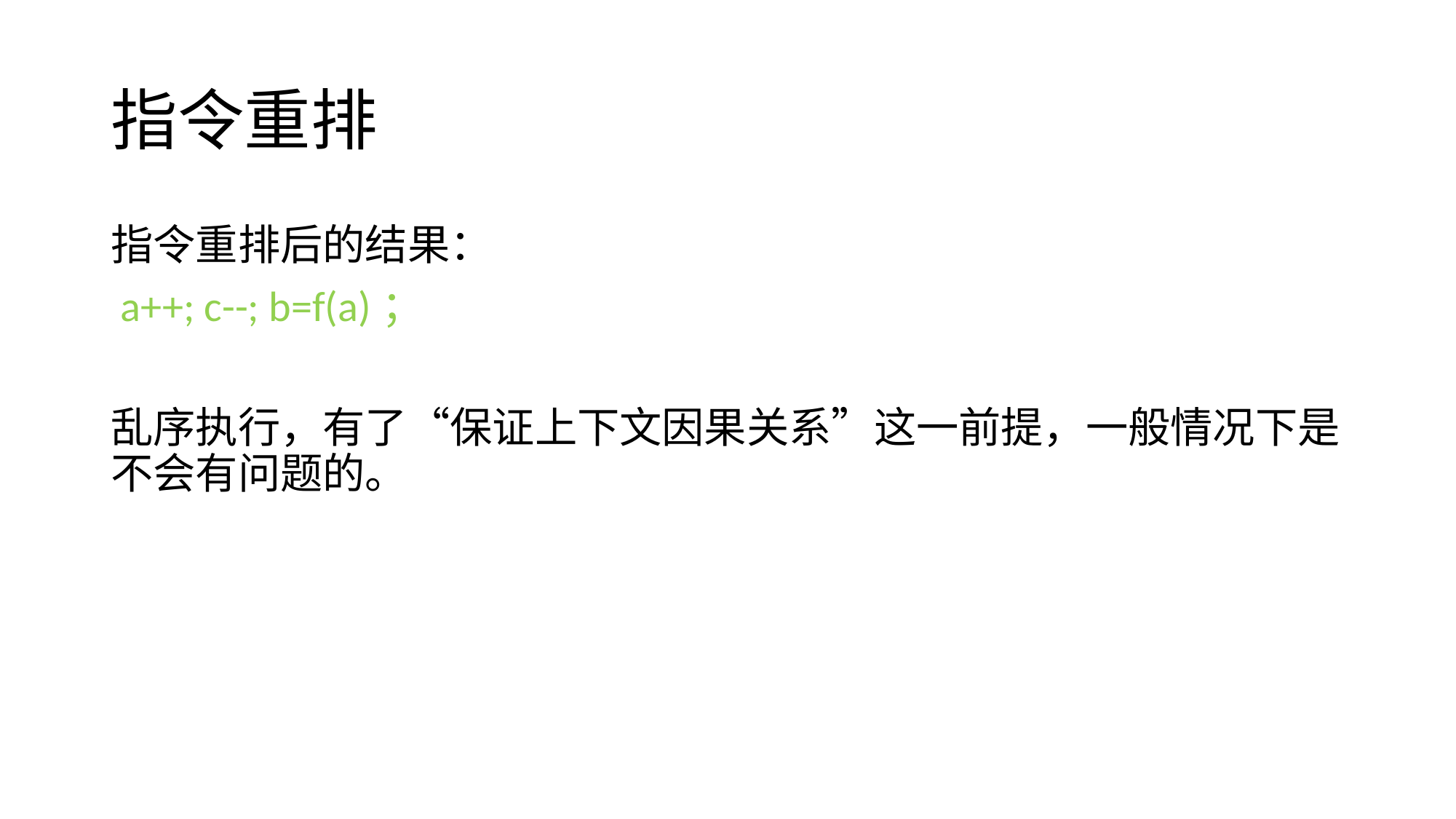

# 指令重排
指令重排后的结果：
 a++; c--; b=f(a)；

乱序执行，有了“保证上下文因果关系”这一前提，一般情况下是不会有问题的。